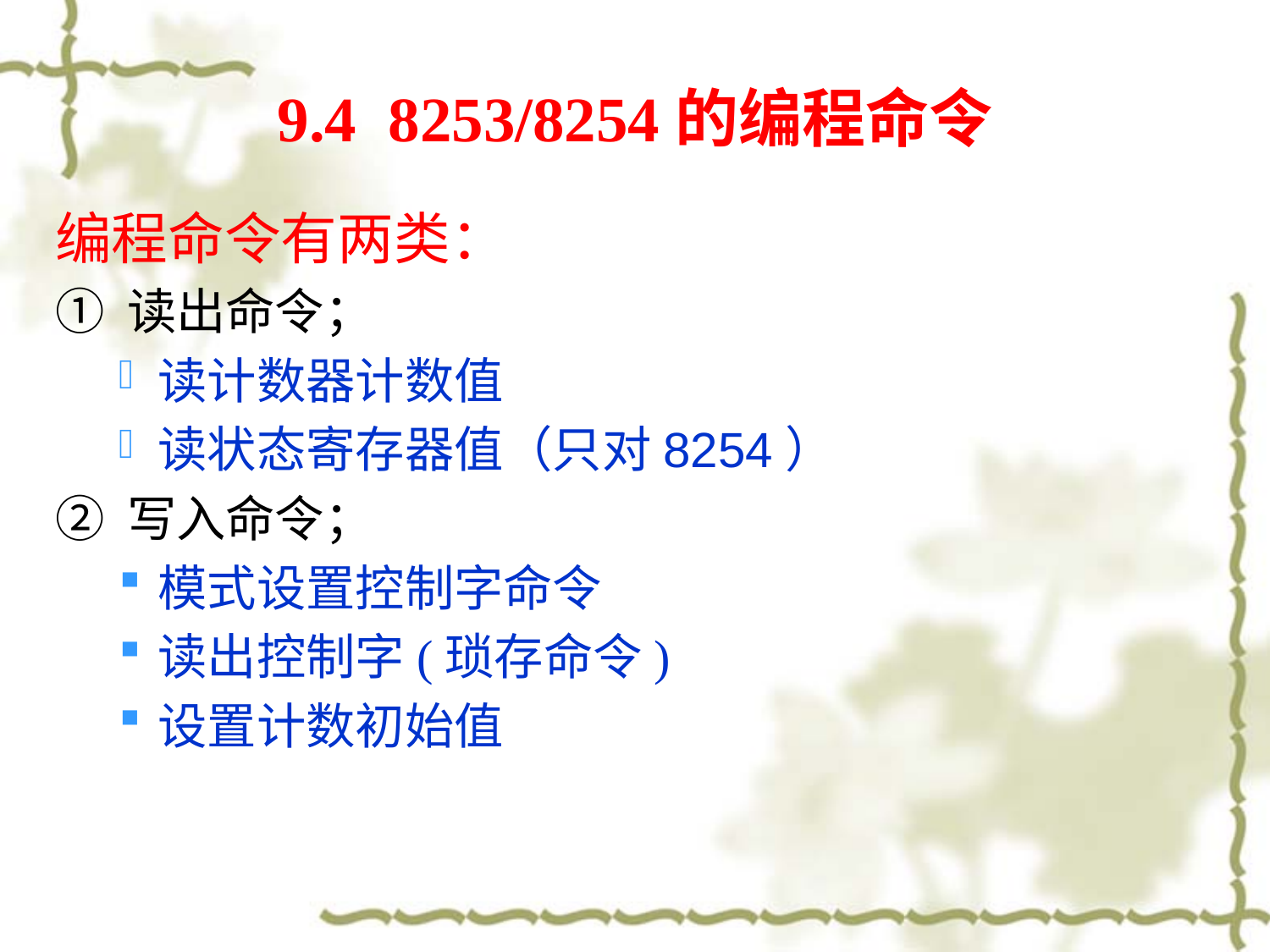

# 9.4  8253/8254的编程命令
编程命令有两类：
① 读出命令；
读计数器计数值
读状态寄存器值（只对8254）
② 写入命令；
模式设置控制字命令
读出控制字(琐存命令)
设置计数初始值